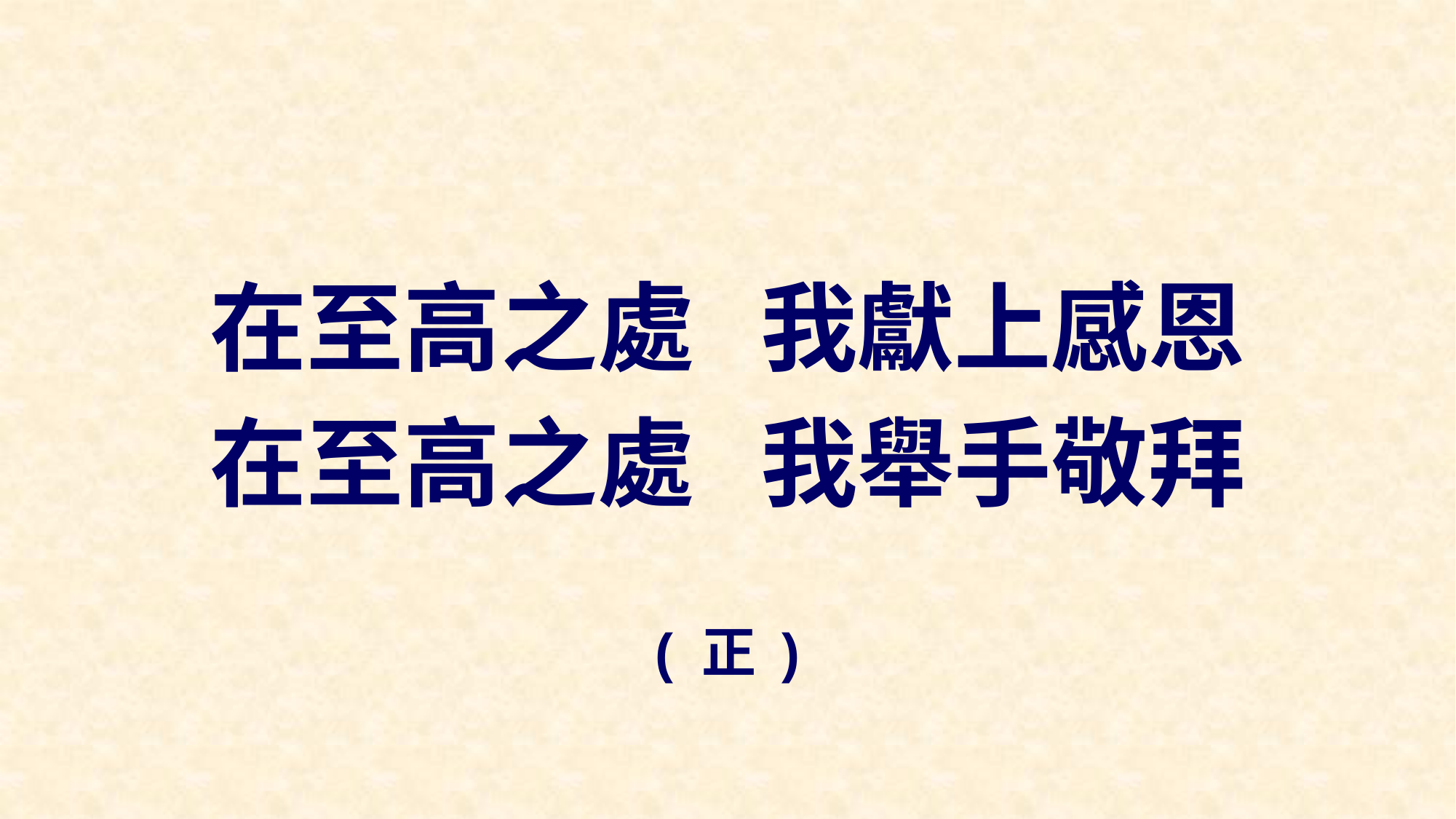

在至高之處   我獻上感恩
在至高之處   我舉手敬拜
( 正 )